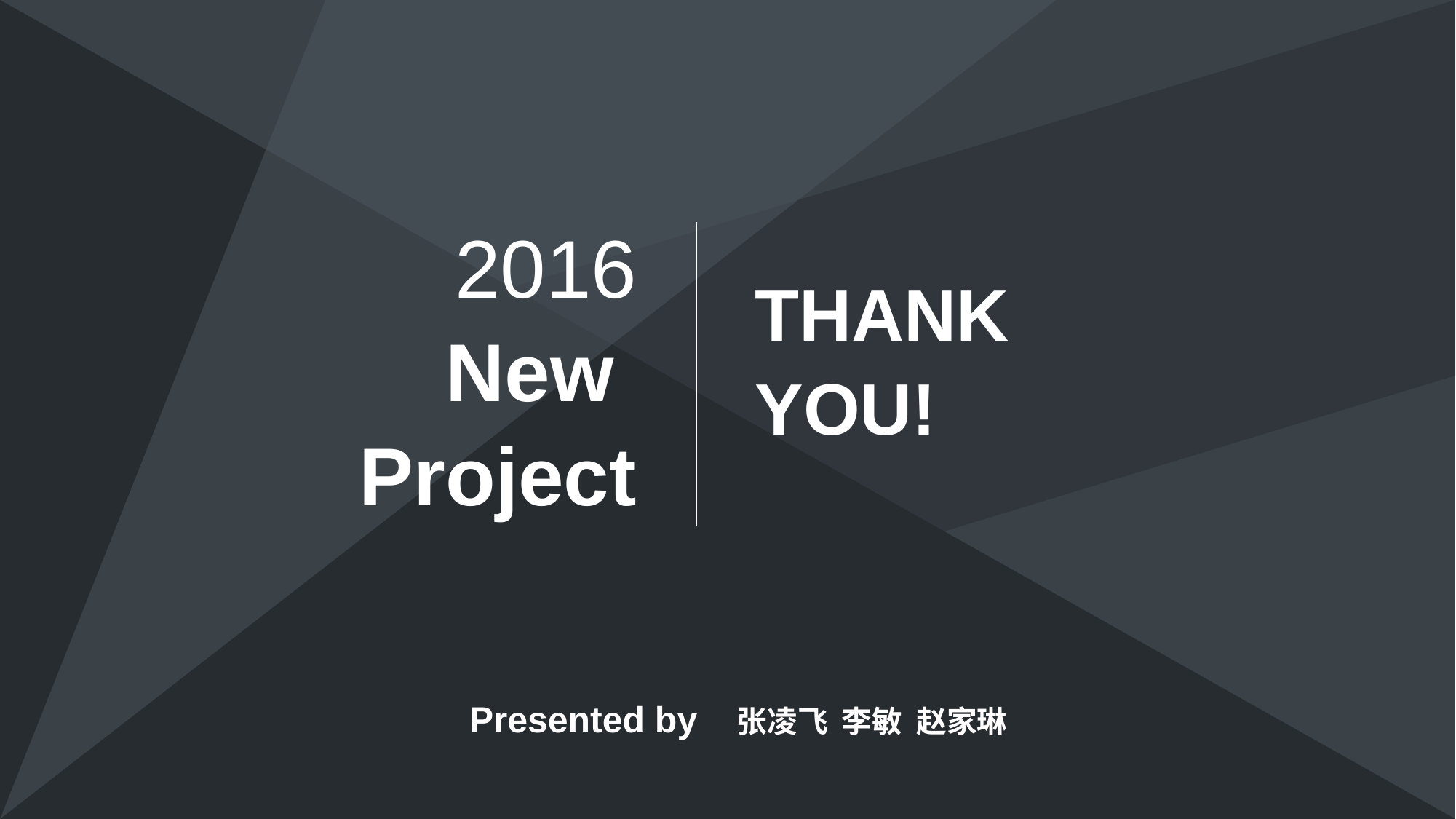

2016
New
Project

THANK
YOU!
Presented by   张凌飞  李敏  赵家琳